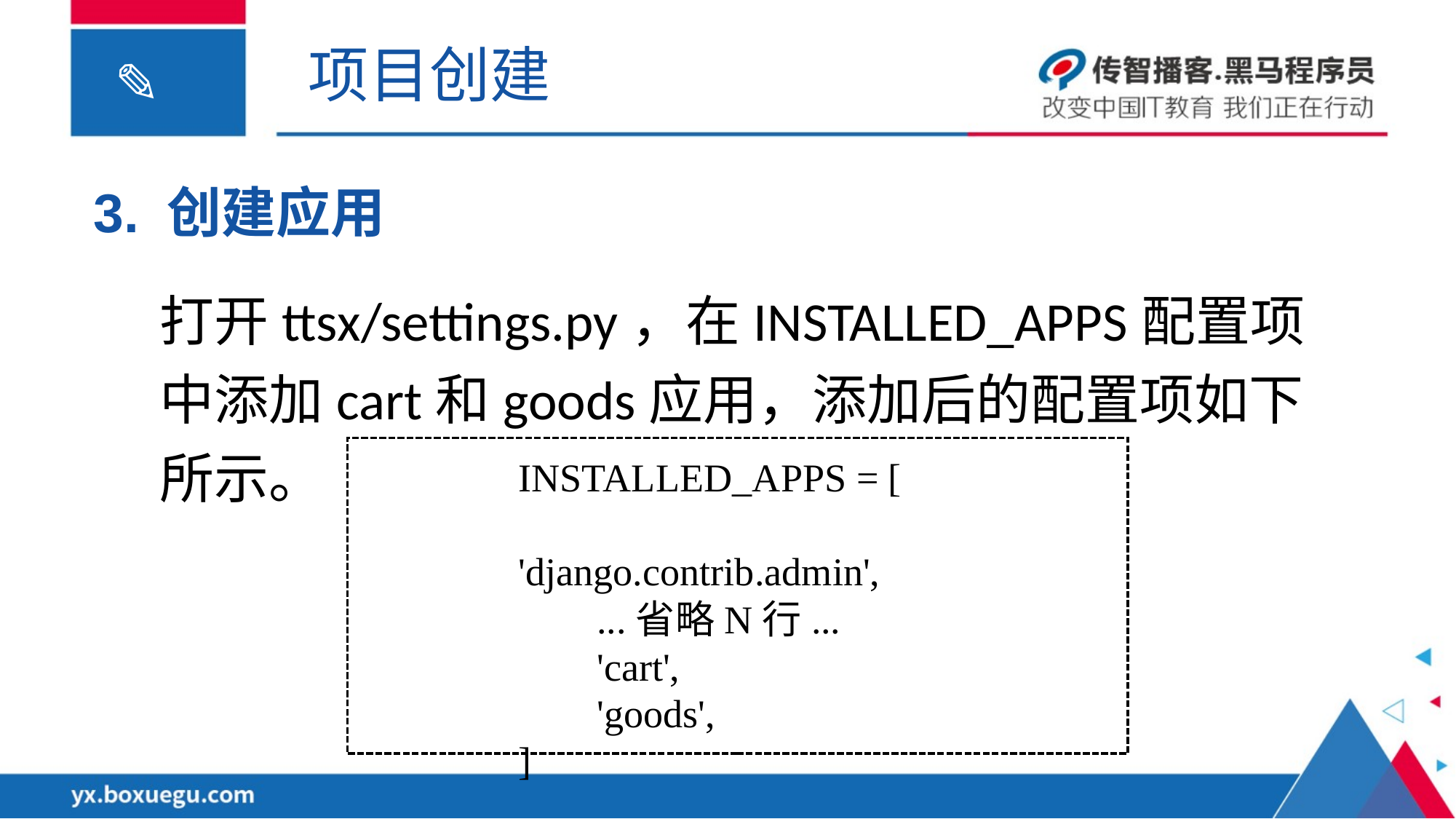

项目创建
3. 创建应用
打开ttsx/settings.py，在INSTALLED_APPS配置项中添加cart和goods应用，添加后的配置项如下所示。

INSTALLED_APPS = [
        'django.contrib.admin',
        ...省略N行...
        'cart',
        'goods',
]